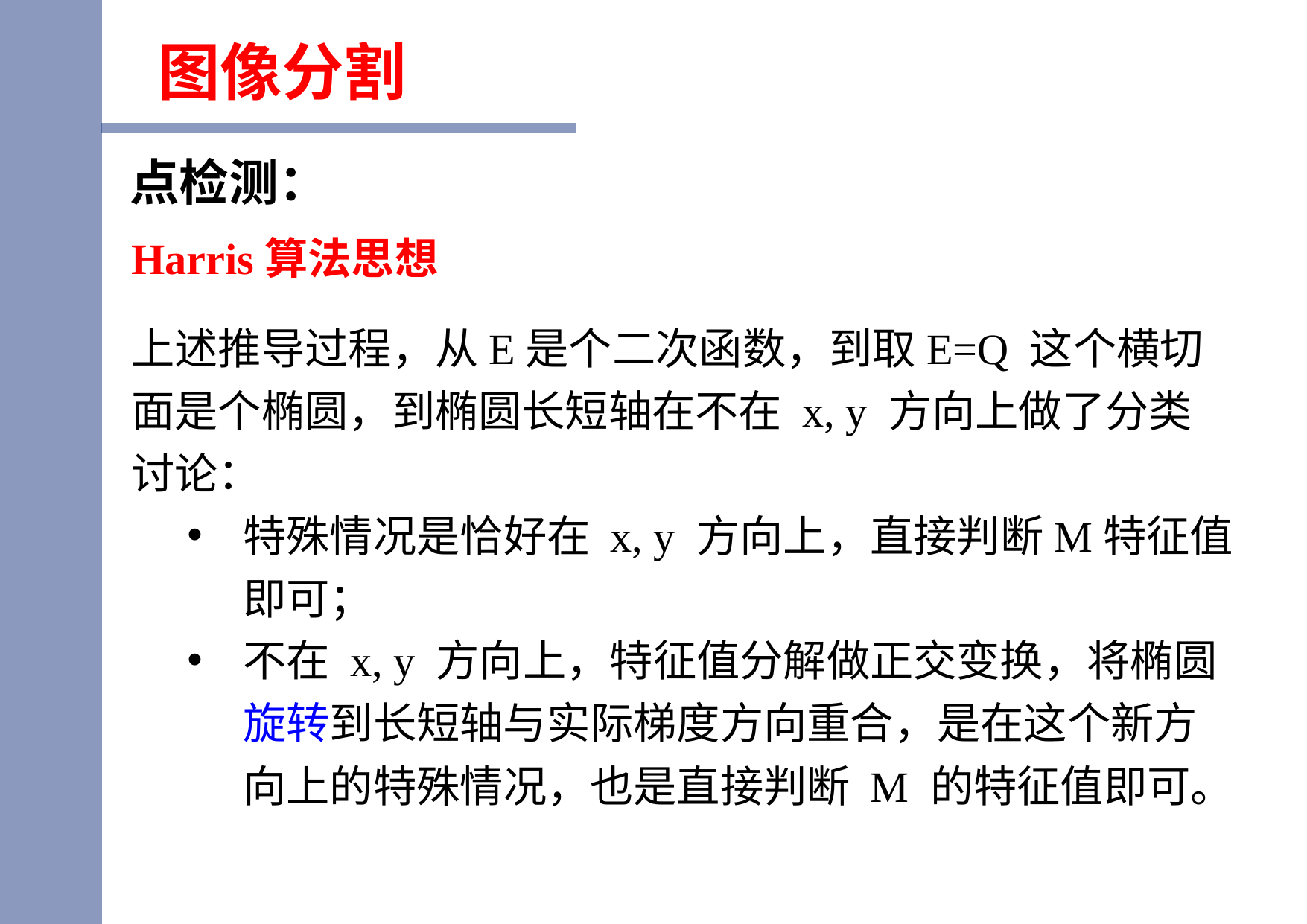

图像分割
点检测：
Harris算法思想
上述推导过程，从E是个二次函数，到取E=Q 这个横切面是个椭圆，到椭圆长短轴在不在 x, y 方向上做了分类讨论：
特殊情况是恰好在 x, y 方向上，直接判断M特征值即可；
不在 x, y 方向上，特征值分解做正交变换，将椭圆旋转到长短轴与实际梯度方向重合，是在这个新方向上的特殊情况，也是直接判断 M 的特征值即可。